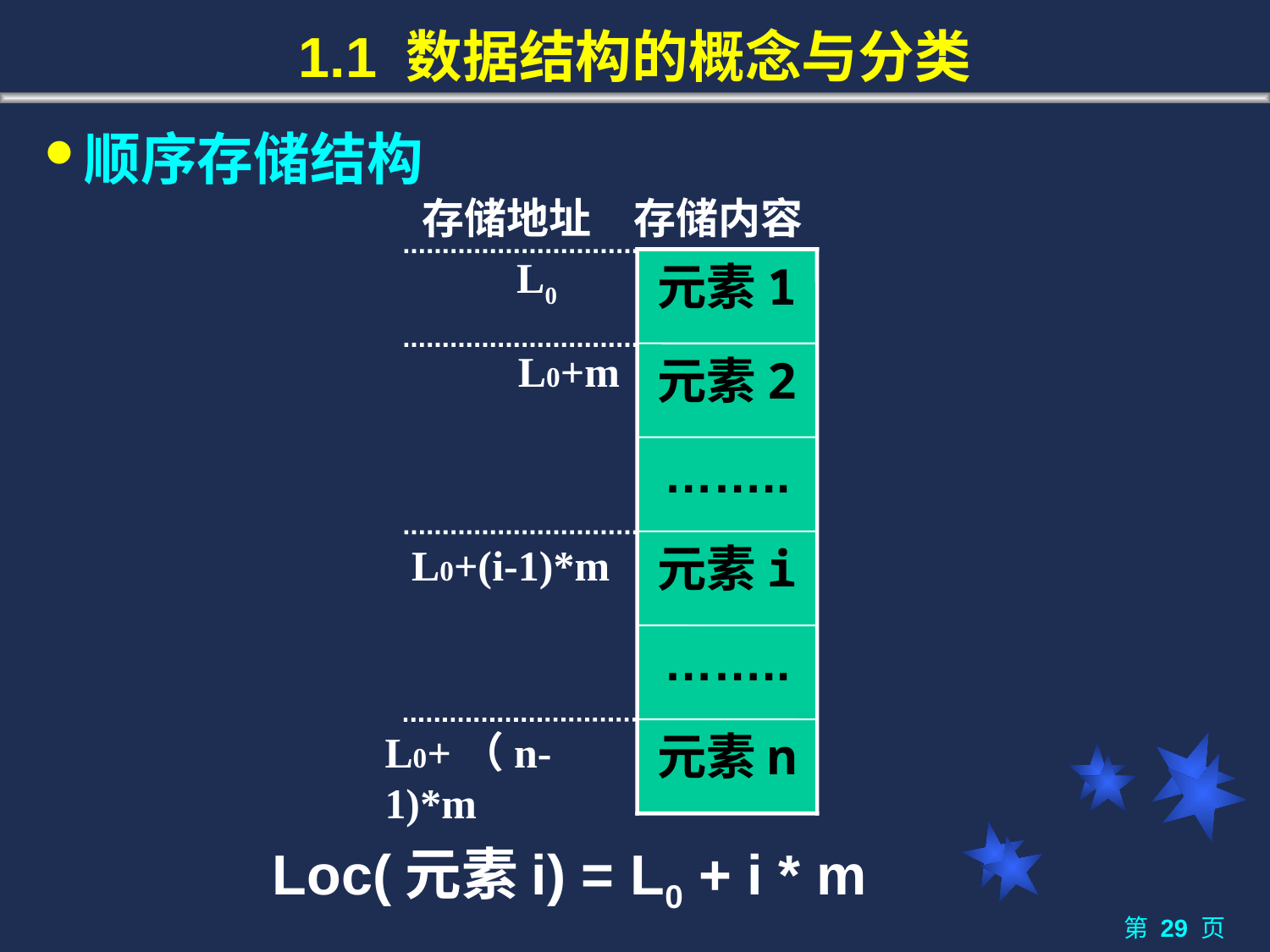

# 1.1 数据结构的概念与分类
顺序存储结构
存储地址
存储内容
L0
元素1

L0+m
元素2

……..

元素i

L0+(i-1)*m

……..

元素n

L0+（n-1)*m

Loc(元素i) = L0 + i * m
第 29 页